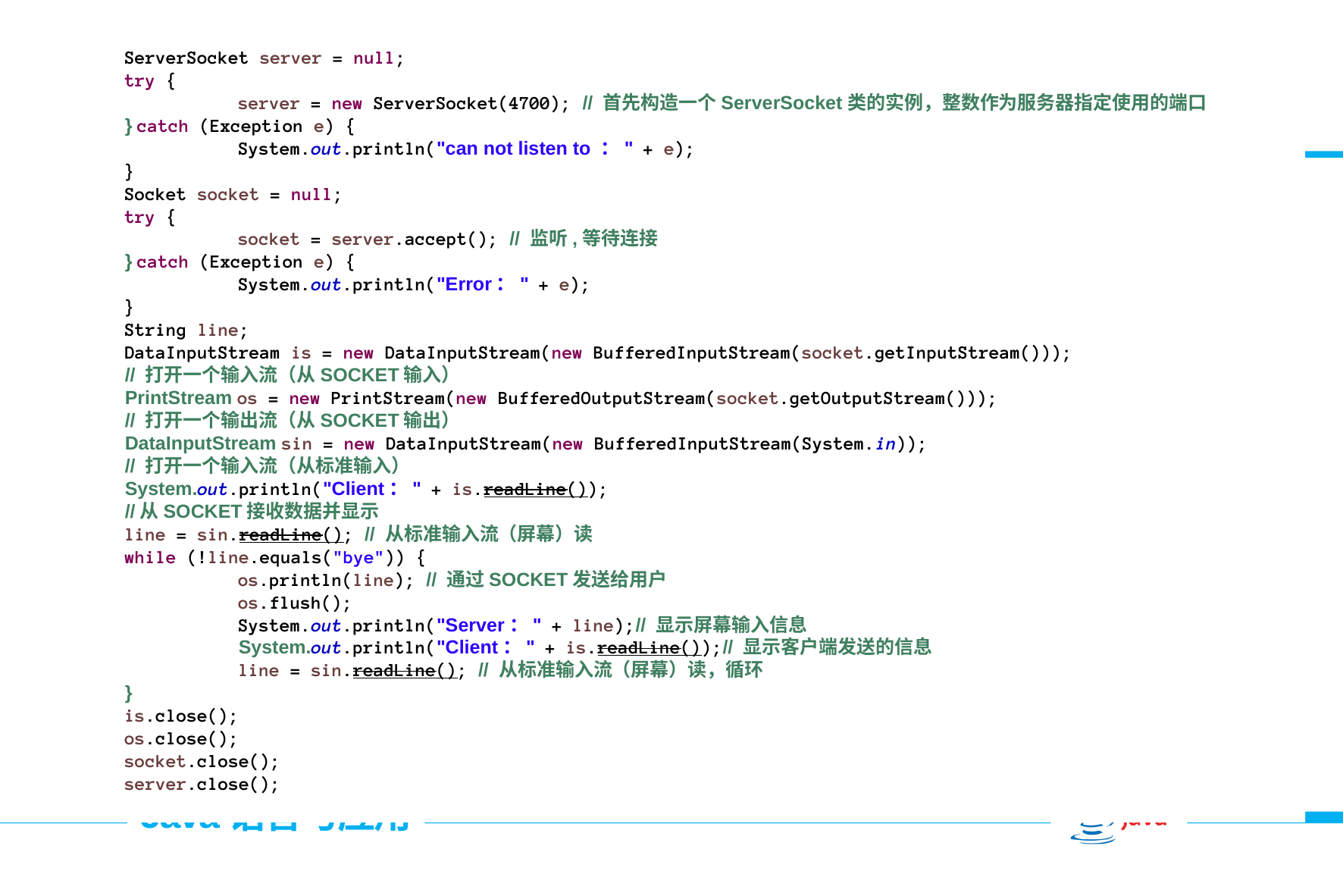

ServerSocket server = null;	try {		server = new ServerSocket(4700); // 首先构造一个ServerSocket类的实例，整数作为服务器指定使用的端口	} catch (Exception e) {		System.out.println("can not listen to ：" + e);	}	Socket socket = null;	try {		socket = server.accept(); // 监听,等待连接	} catch (Exception e) {		System.out.println("Error：" + e);	}	String line;	DataInputStream is = new DataInputStream(new BufferedInputStream(socket.getInputStream()));	// 打开一个输入流（从SOCKET输入）	PrintStream os = new PrintStream(new BufferedOutputStream(socket.getOutputStream()));	// 打开一个输出流（从SOCKET输出）	DataInputStream sin = new DataInputStream(new BufferedInputStream(System.in));	// 打开一个输入流（从标准输入）	System.out.println("Client：" + is.readLine());	//从SOCKET接收数据并显示	line = sin.readLine(); // 从标准输入流（屏幕）读	while (!line.equals("bye")) {		os.println(line); // 通过SOCKET发送给用户		os.flush();		System.out.println("Server：" + line);// 显示屏幕输入信息		System.out.println("Client：" + is.readLine());// 显示客户端发送的信息		line = sin.readLine(); // 从标准输入流（屏幕）读，循环	}	is.close();	os.close();	socket.close();	server.close();

# SOCKET示例-服务器端